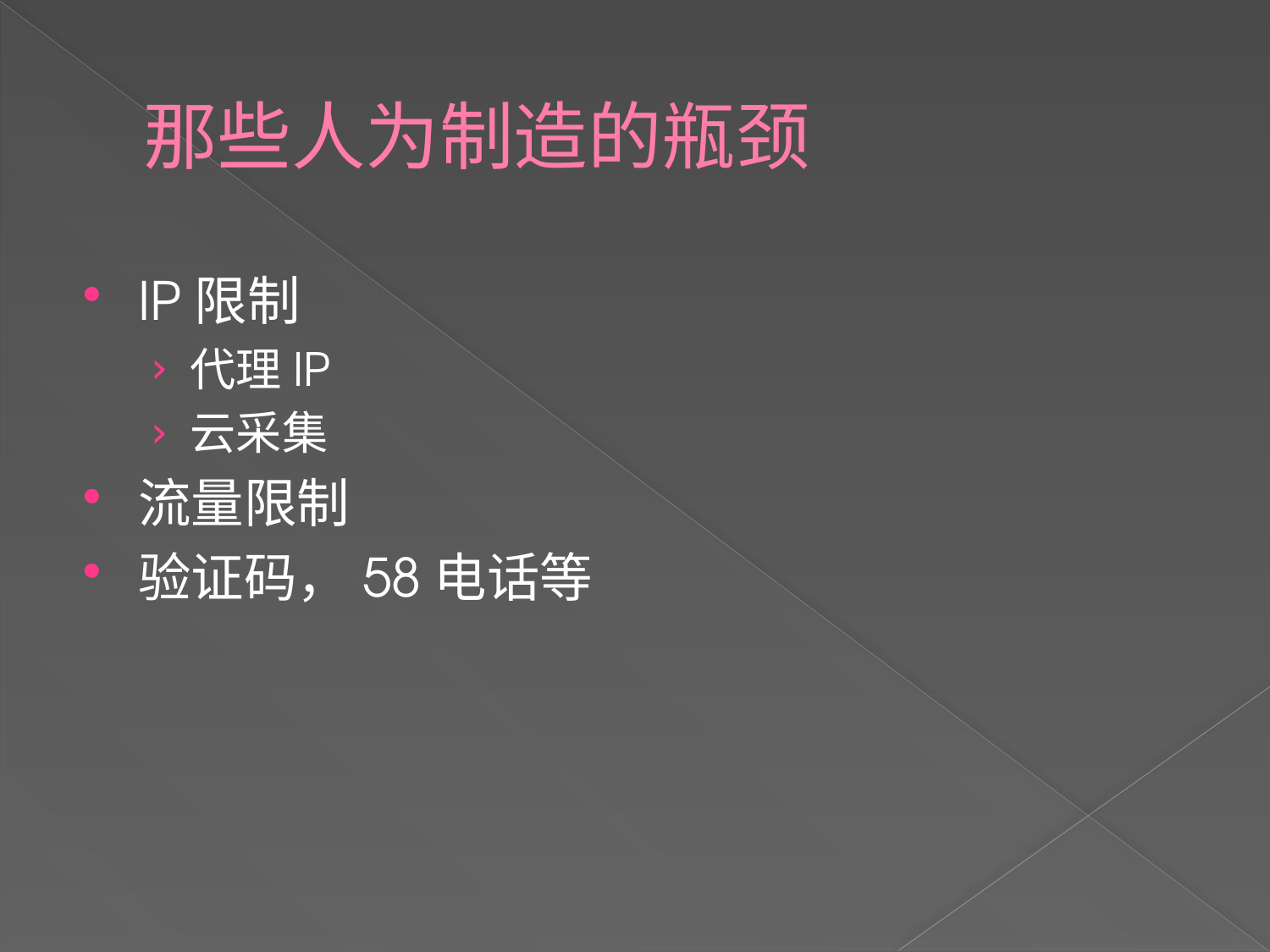

# 那些人为制造的瓶颈
IP限制
代理IP
云采集
流量限制
验证码，58电话等